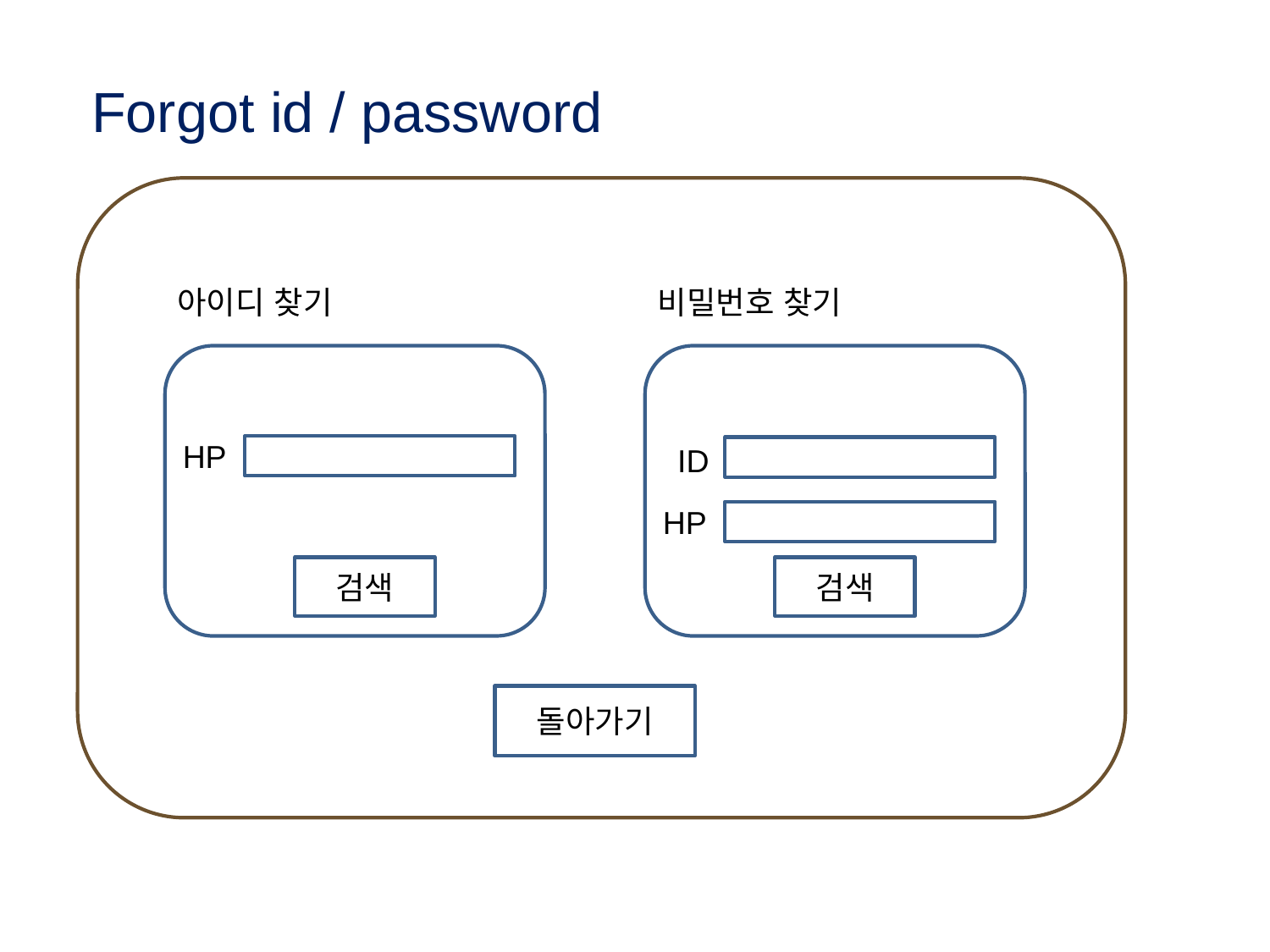

Forgot id / password

아이디 찾기
비밀번호 찾기

HP
ID

HP

검색
검색
돌아가기